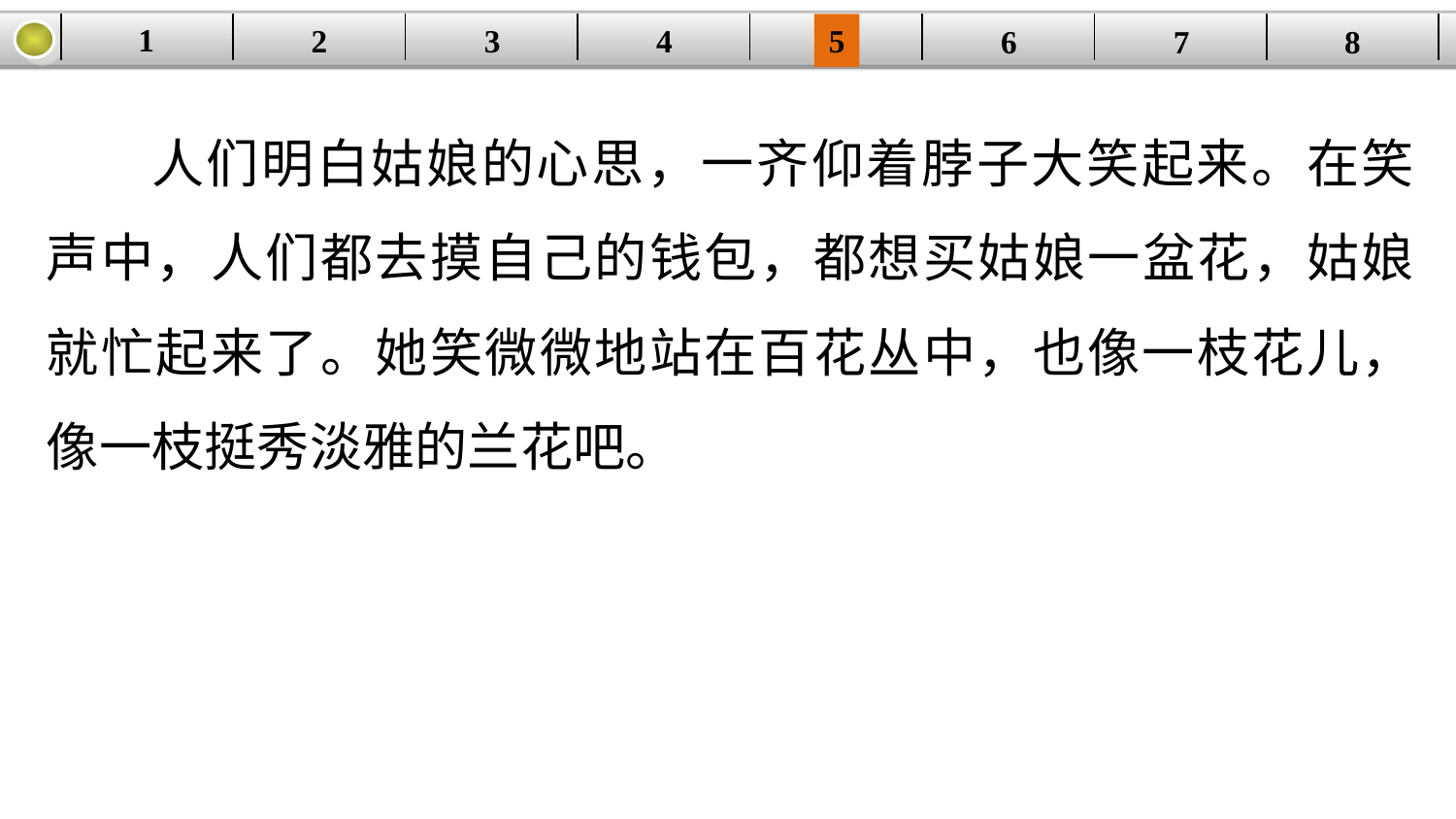

1
2
3
4
|  |  |  |  |  |  |  |  |
| --- | --- | --- | --- | --- | --- | --- | --- |
5
6
7
8

人们明白姑娘的心思，一齐仰着脖子大笑起来。在笑声中，人们都去摸自己的钱包，都想买姑娘一盆花，姑娘就忙起来了。她笑微微地站在百花丛中，也像一枝花儿，像一枝挺秀淡雅的兰花吧。